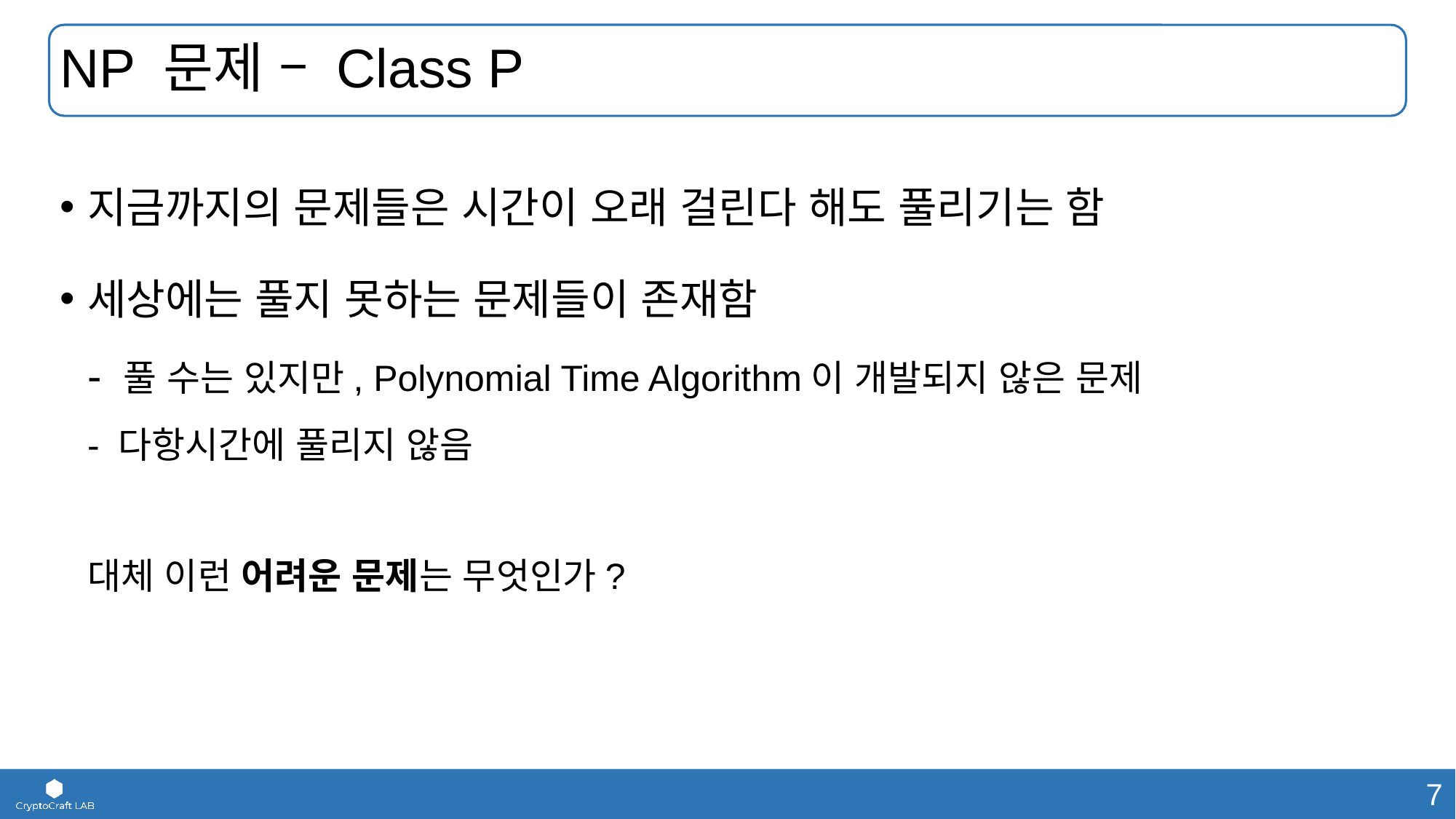

# NP 문제 – Class P
지금까지의 문제들은 시간이 오래 걸린다 해도 풀리기는 함
세상에는 풀지 못하는 문제들이 존재함
- 풀 수는 있지만, Polynomial Time Algorithm이 개발되지 않은 문제
- 다항시간에 풀리지 않음
대체 이런 어려운 문제는 무엇인가?